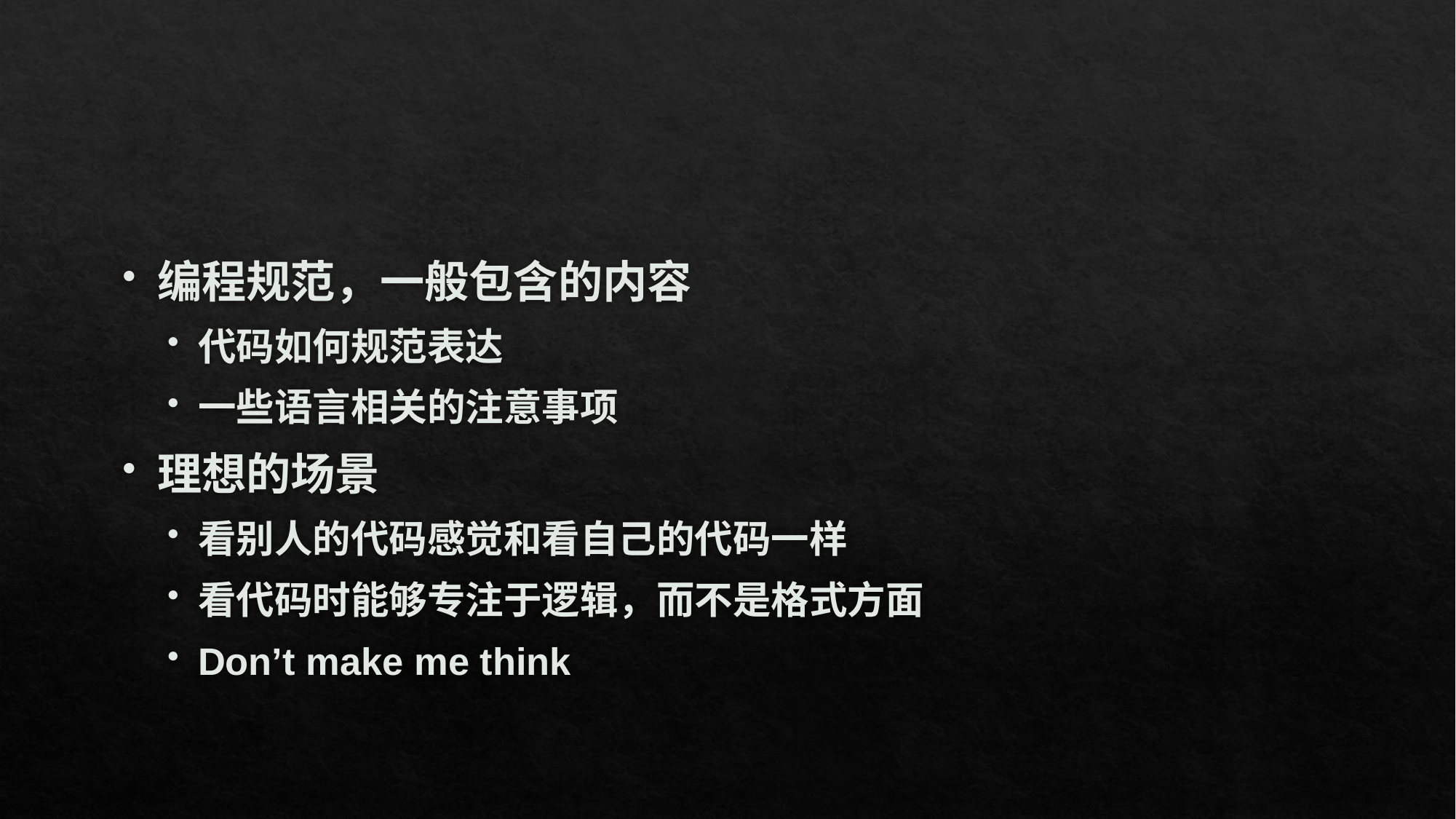

#
编程规范，一般包含的内容
代码如何规范表达
一些语言相关的注意事项
理想的场景
看别人的代码感觉和看自己的代码一样
看代码时能够专注于逻辑，而不是格式方面
Don’t make me think